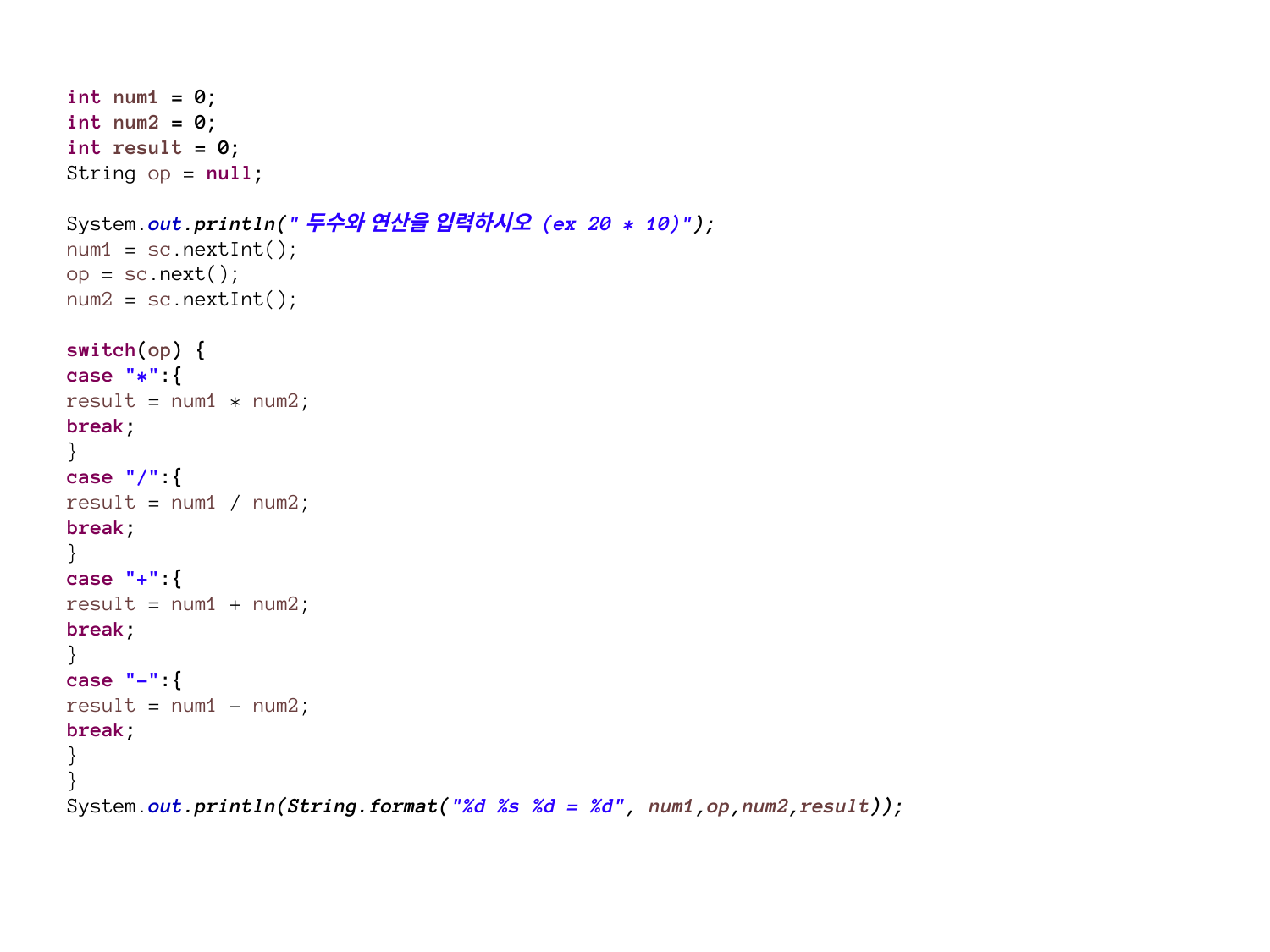

int num1 = 0;
int num2 = 0;
int result = 0;
String op = null;

System.out.println("두수와 연산을 입력하시오 (ex 20 * 10)");
num1 = sc.nextInt();
op = sc.next();
num2 = sc.nextInt();

switch(op) {
case "*":{
result = num1 * num2;
break;
}
case "/":{
result = num1 / num2;
break;
}
case "+":{
result = num1 + num2;
break;
}
case "-":{
result = num1 - num2;
break;
}
}
System.out.println(String.format("%d %s %d = %d", num1,op,num2,result));